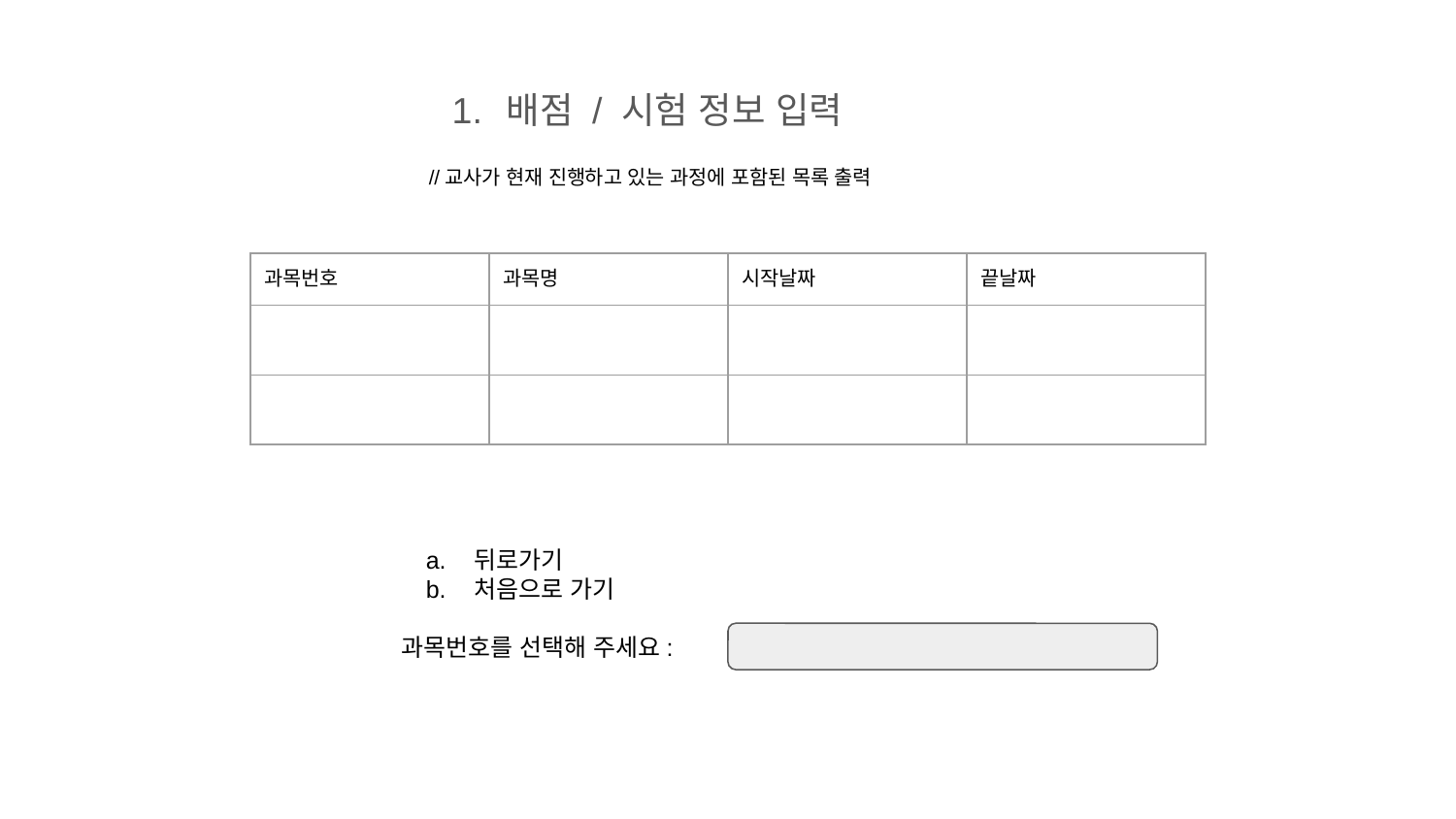

# 배점 / 시험 정보 입력
//교사가 현재 진행하고 있는 과정에 포함된 목록 출력
| 과목번호 | 과목명 | 시작날짜 | 끝날짜 |
| --- | --- | --- | --- |
|  |  |  |  |
|  |  |  |  |
뒤로가기
처음으로 가기

과목번호를 선택해 주세요: